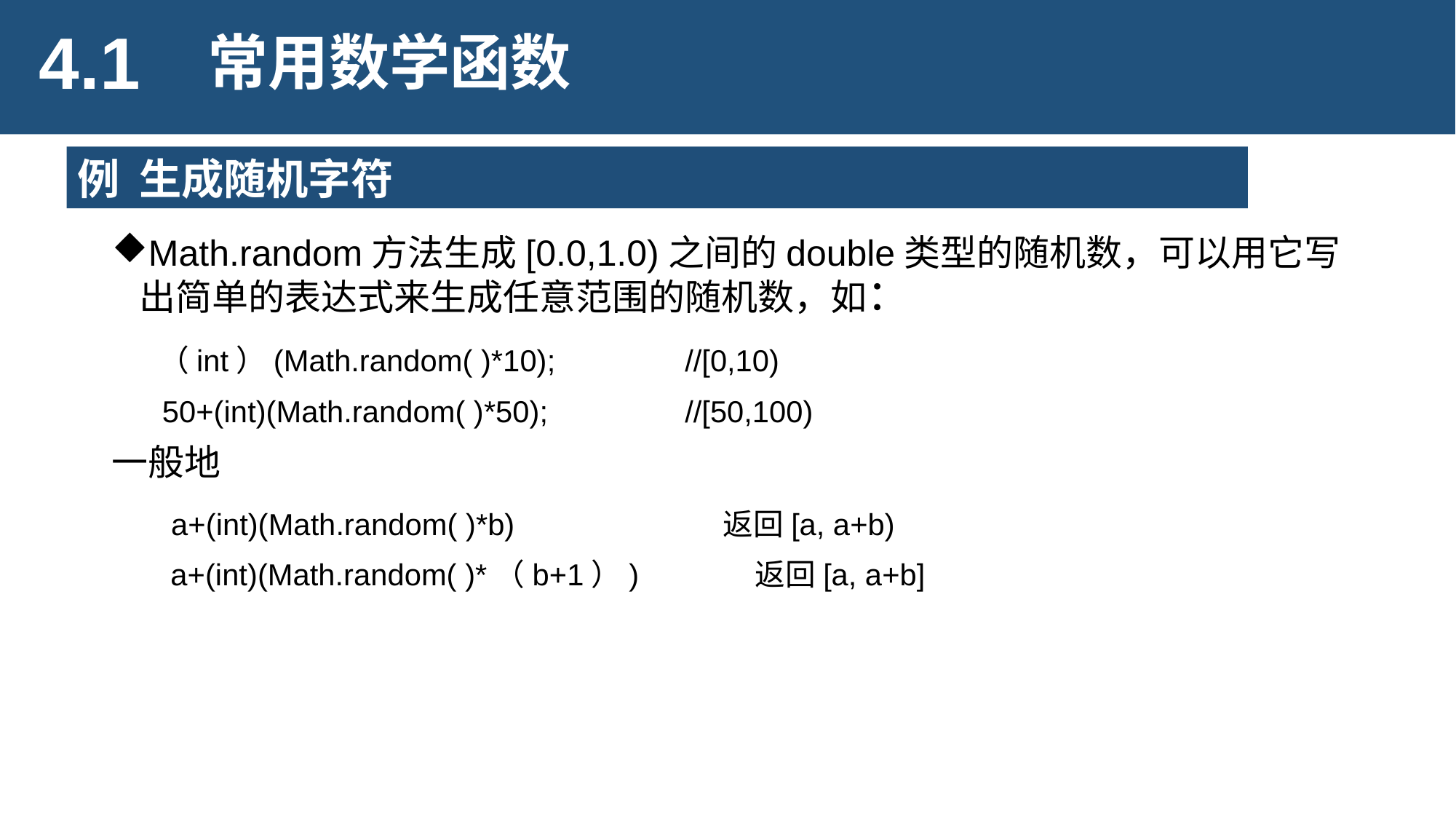

4.1
常用数学函数

例  生成随机字符
Math.random方法生成[0.0,1.0)之间的double类型的随机数，可以用它写出简单的表达式来生成任意范围的随机数，如：
 	 （int）(Math.random( )*10);		//[0,10)
      50+(int)(Math.random( )*50);		//[50,100)
一般地
     a+(int)(Math.random( )*b)                        返回[a, a+b)
       a+(int)(Math.random( )*（b+1）)             返回[a, a+b]